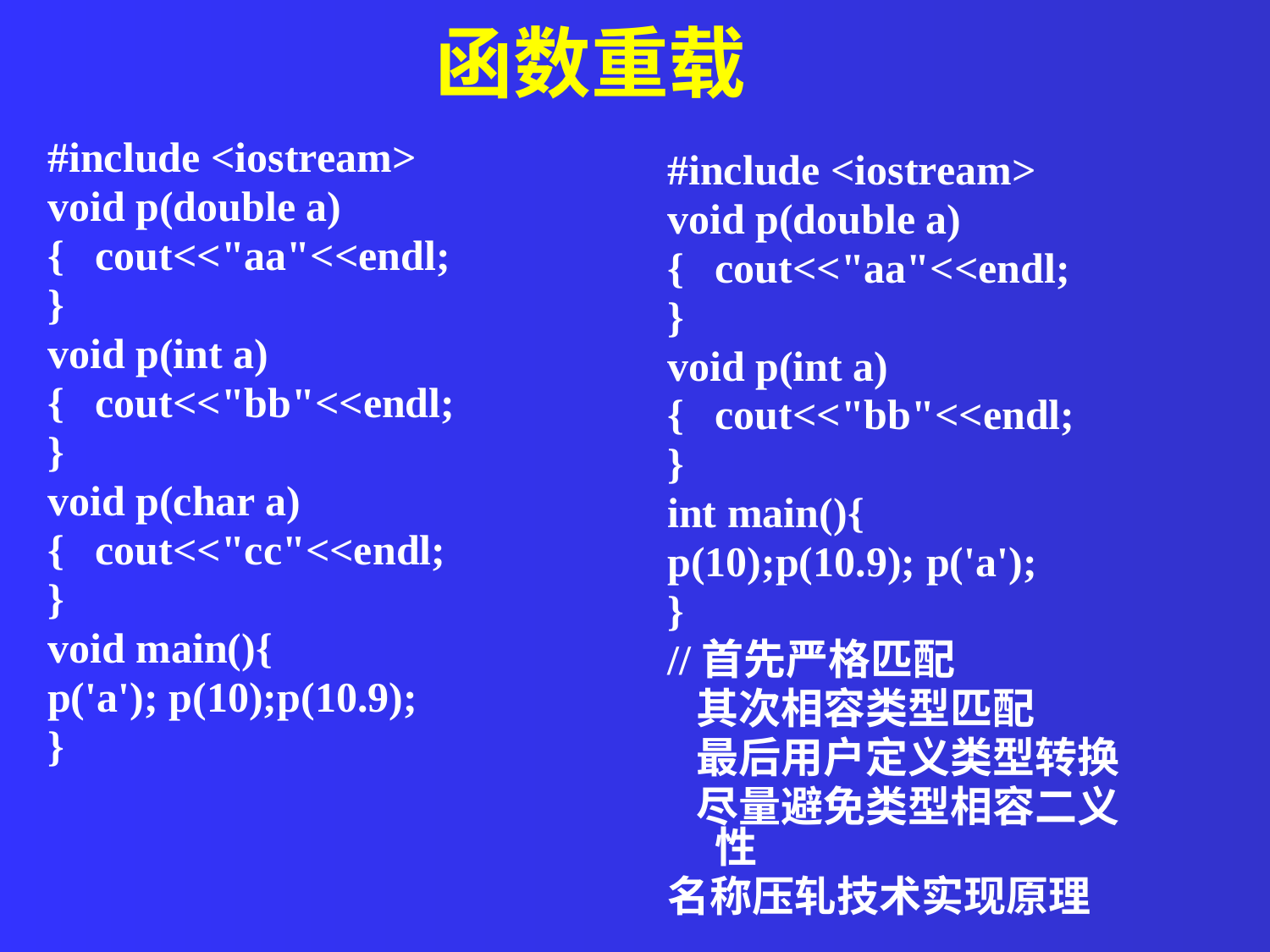

函数重载
#include <iostream>
void p(double a)
{	cout<<"aa"<<endl;
}
void p(int a)
{	cout<<"bb"<<endl;
}
void p(char a)
{	cout<<"cc"<<endl;
}
void main(){
p('a'); p(10);p(10.9);
}
#include <iostream>
void p(double a)
{	cout<<"aa"<<endl;
}
void p(int a)
{	cout<<"bb"<<endl;
}
int main(){
p(10);p(10.9); p('a');
}
//首先严格匹配
  其次相容类型匹配
  最后用户定义类型转换
  尽量避免类型相容二义性
名称压轧技术实现原理